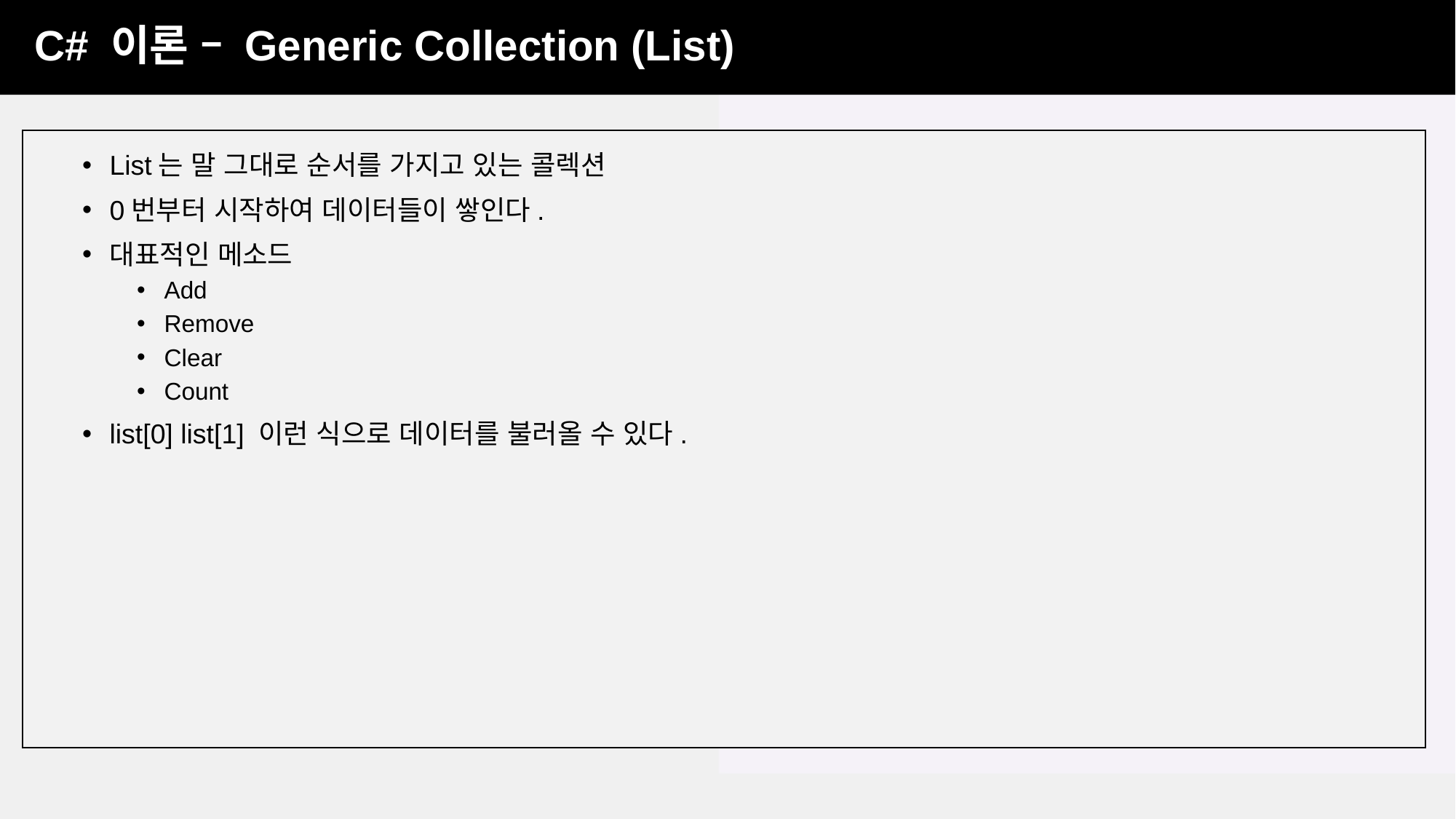

C# 이론 – Generic Collection (List)
List는 말 그대로 순서를 가지고 있는 콜렉션
0번부터 시작하여 데이터들이 쌓인다.
대표적인 메소드
Add
Remove
Clear
Count
list[0] list[1] 이런 식으로 데이터를 불러올 수 있다.